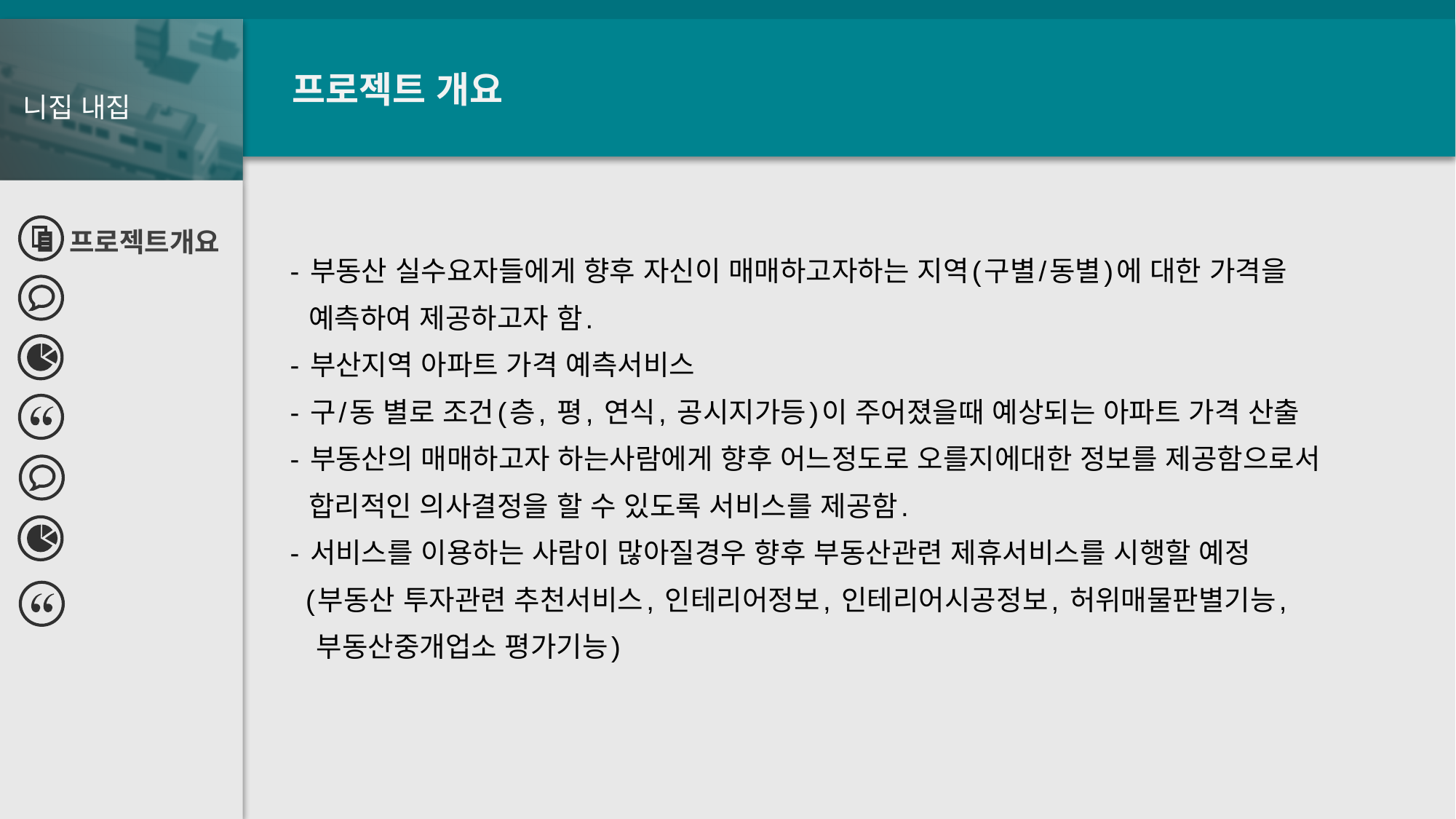

프로젝트 개요
프로젝트개요
 - 부동산 실수요자들에게 향후 자신이 매매하고자하는 지역(구별/동별)에 대한 가격을
   예측하여 제공하고자 함.
 - 부산지역 아파트 가격 예측서비스
 - 구/동 별로 조건(층, 평, 연식, 공시지가등)이 주어졌을때 예상되는 아파트 가격 산출
 - 부동산의 매매하고자 하는사람에게 향후 어느정도로 오를지에대한 정보를 제공함으로서
   합리적인 의사결정을 할 수 있도록 서비스를 제공함.
 - 서비스를 이용하는 사람이 많아질경우 향후 부동산관련 제휴서비스를 시행할 예정
   (부동산 투자관련 추천서비스, 인테리어정보, 인테리어시공정보, 허위매물판별기능,
    부동산중개업소 평가기능)